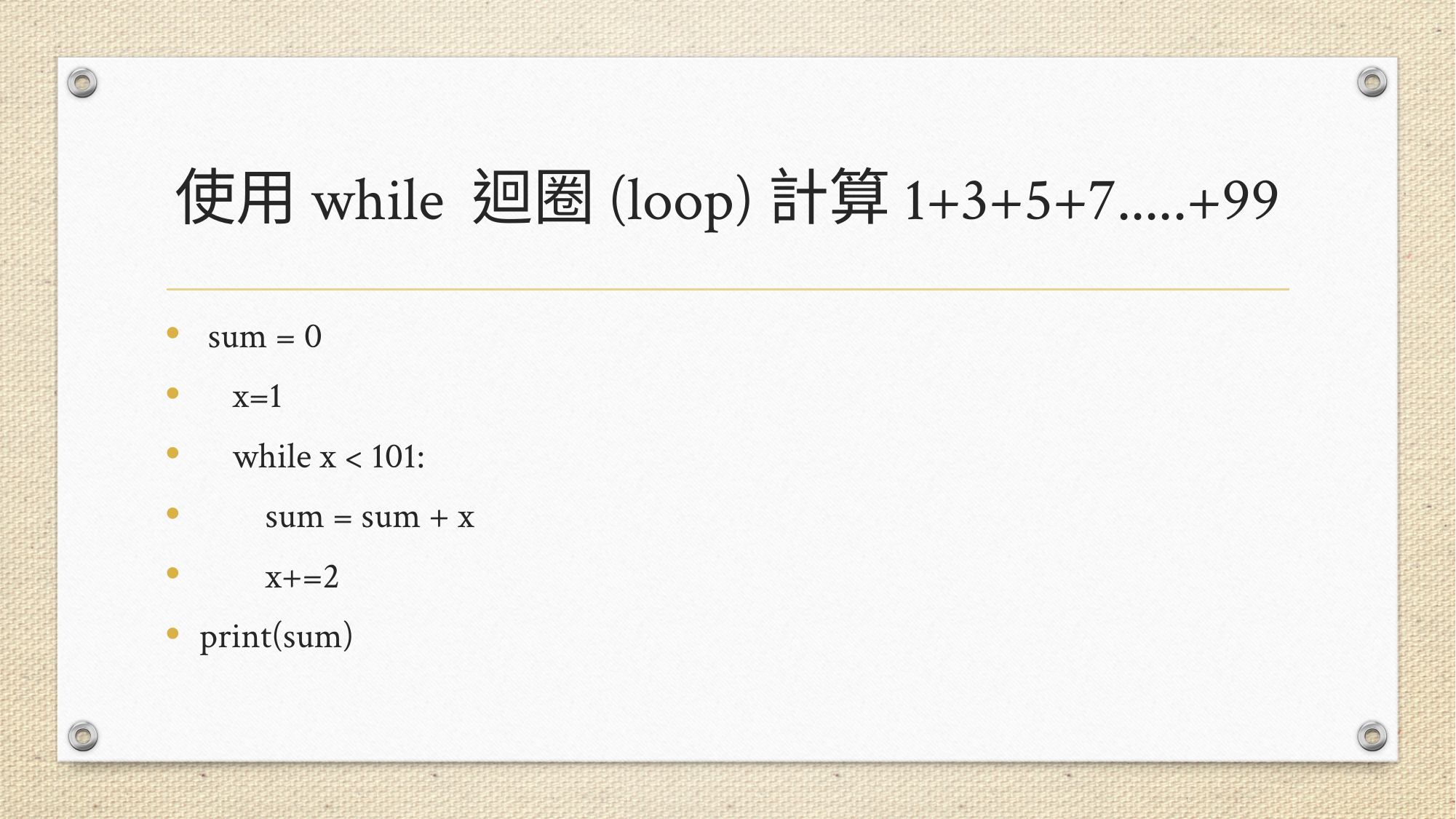

# 使用while 迴圈(loop)計算1+3+5+7.....+99
 sum = 0
    x=1
    while x < 101:
        sum = sum + x
        x+=2
print(sum)